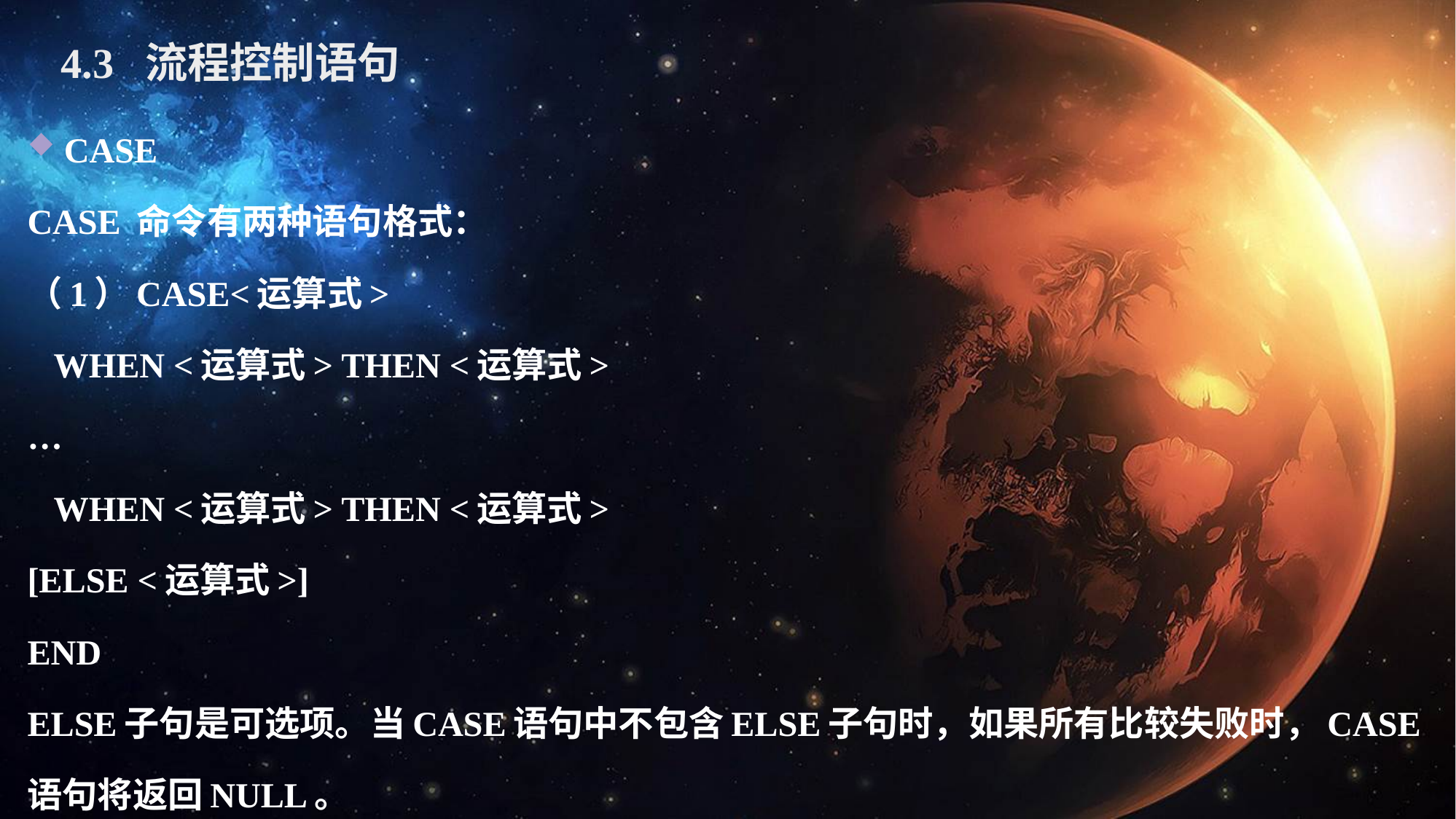

4.3  流程控制语句
CASE
CASE 命令有两种语句格式：
（1）CASE<运算式>
   WHEN <运算式> THEN <运算式>
…
   WHEN <运算式> THEN <运算式>
[ELSE <运算式>]
END
ELSE子句是可选项。当CASE语句中不包含ELSE子句时，如果所有比较失败时，CASE语句将返回NULL。